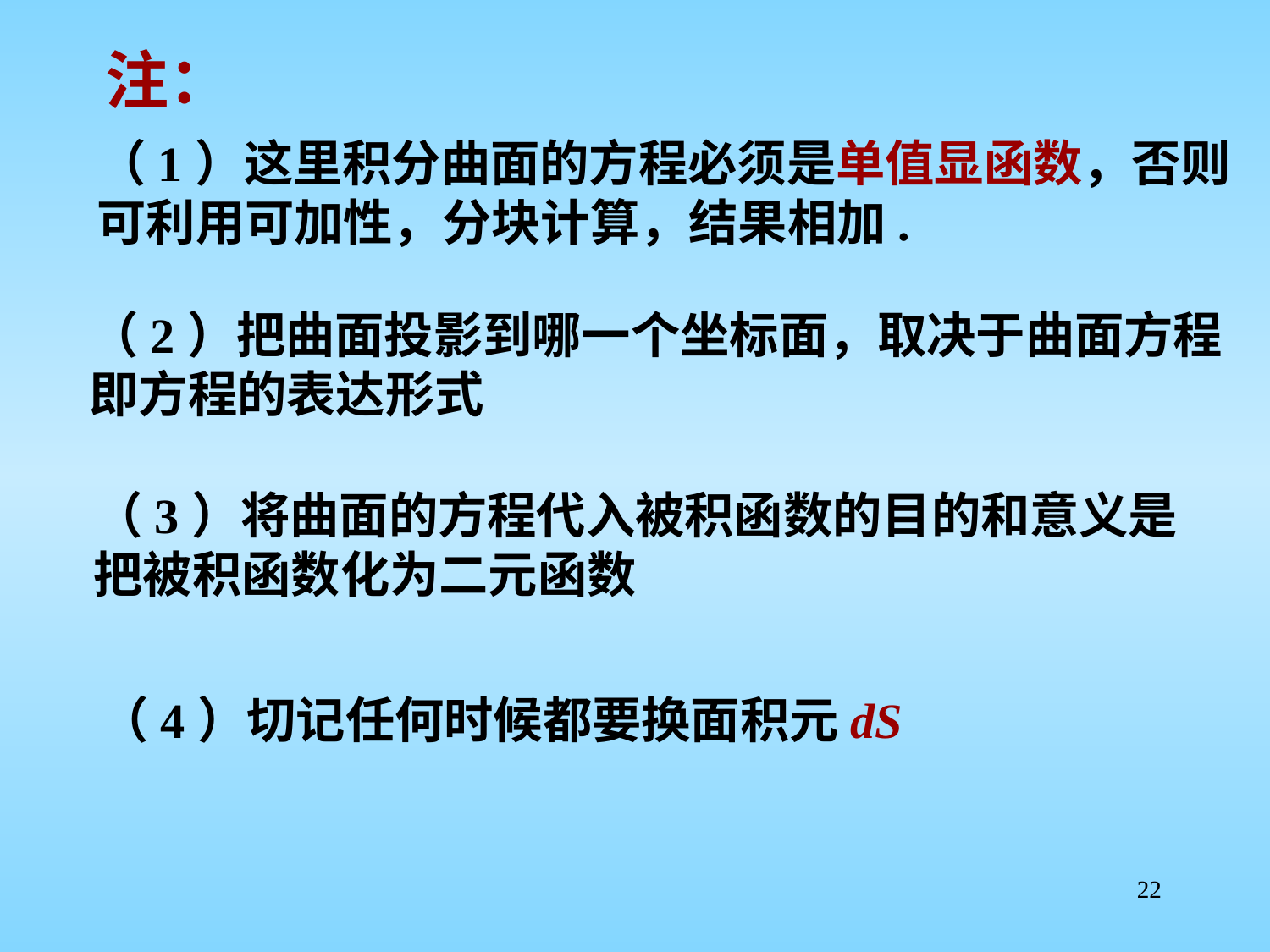

注：
（1）这里积分曲面的方程必须是单值显函数，否则
可利用可加性，分块计算，结果相加.
（2）把曲面投影到哪一个坐标面，取决于曲面方程
即方程的表达形式
（3）将曲面的方程代入被积函数的目的和意义是
把被积函数化为二元函数
（4）切记任何时候都要换面积元dS
22